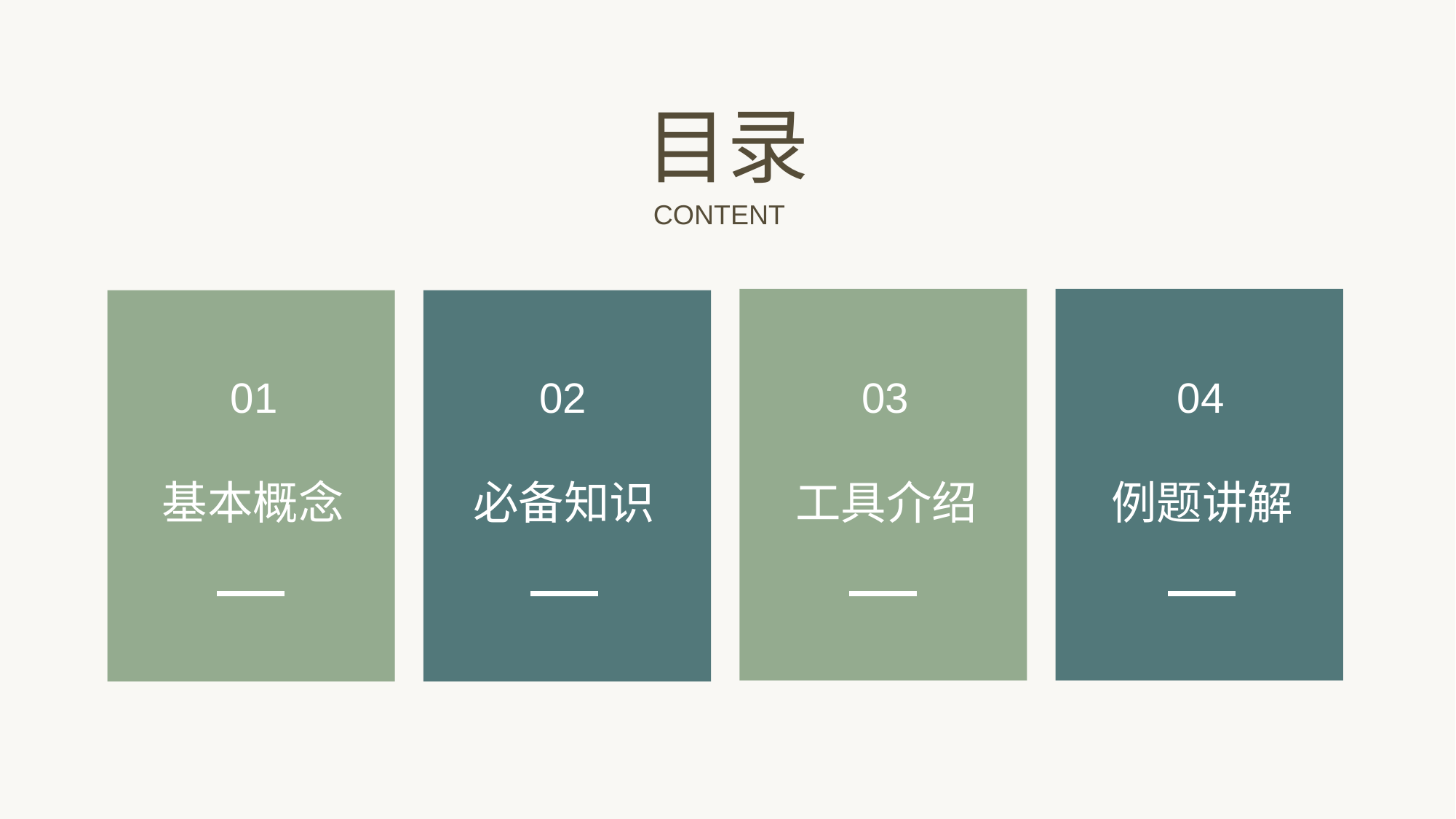

目录
CONTENT

01
02
03
04
基本概念
必备知识
例题讲解
工具介绍